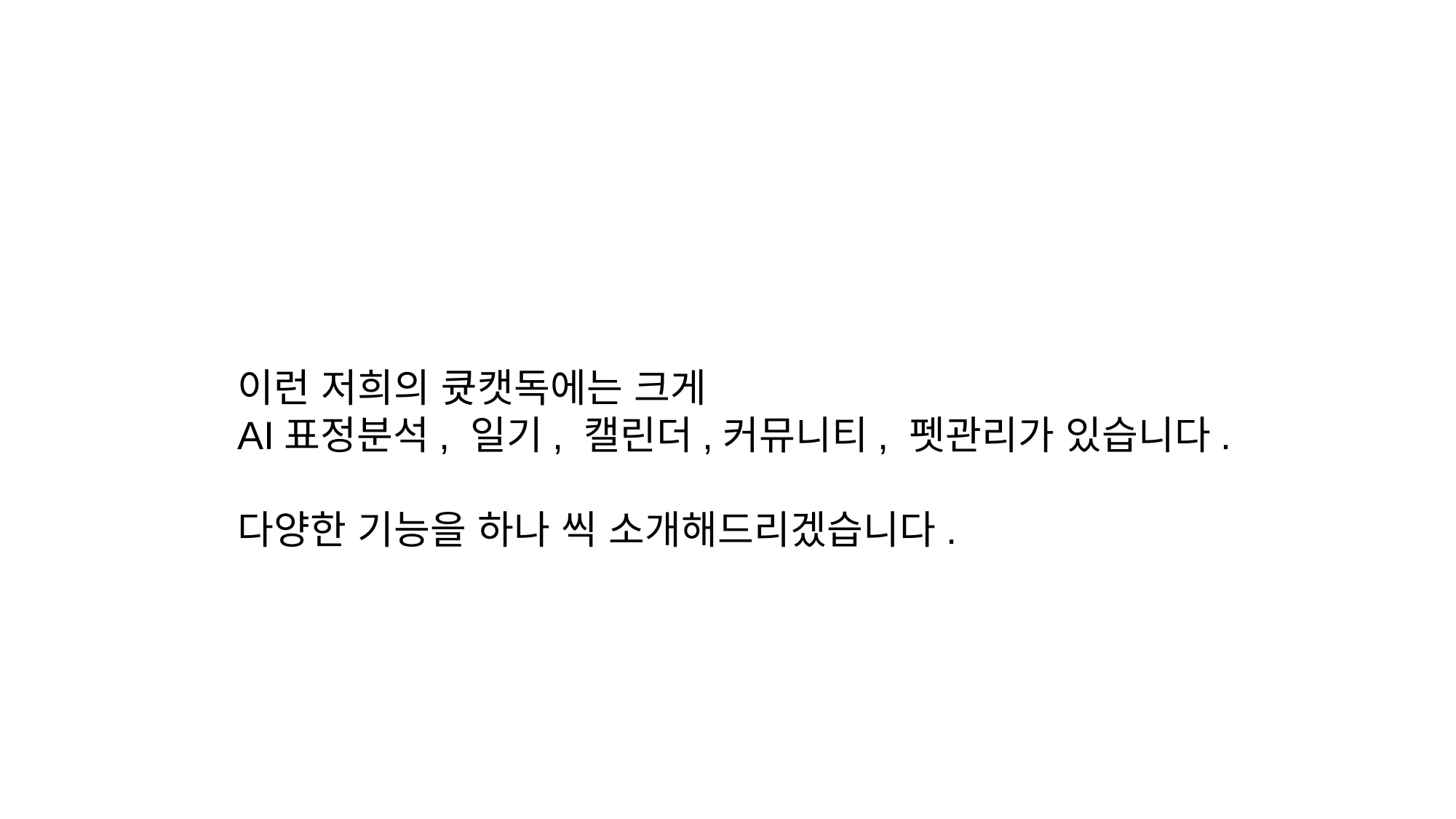

이런 저희의 큣캣독에는 크게
AI표정분석, 일기, 캘린더,커뮤니티, 펫관리가 있습니다.

다양한 기능을 하나 씩 소개해드리겠습니다.